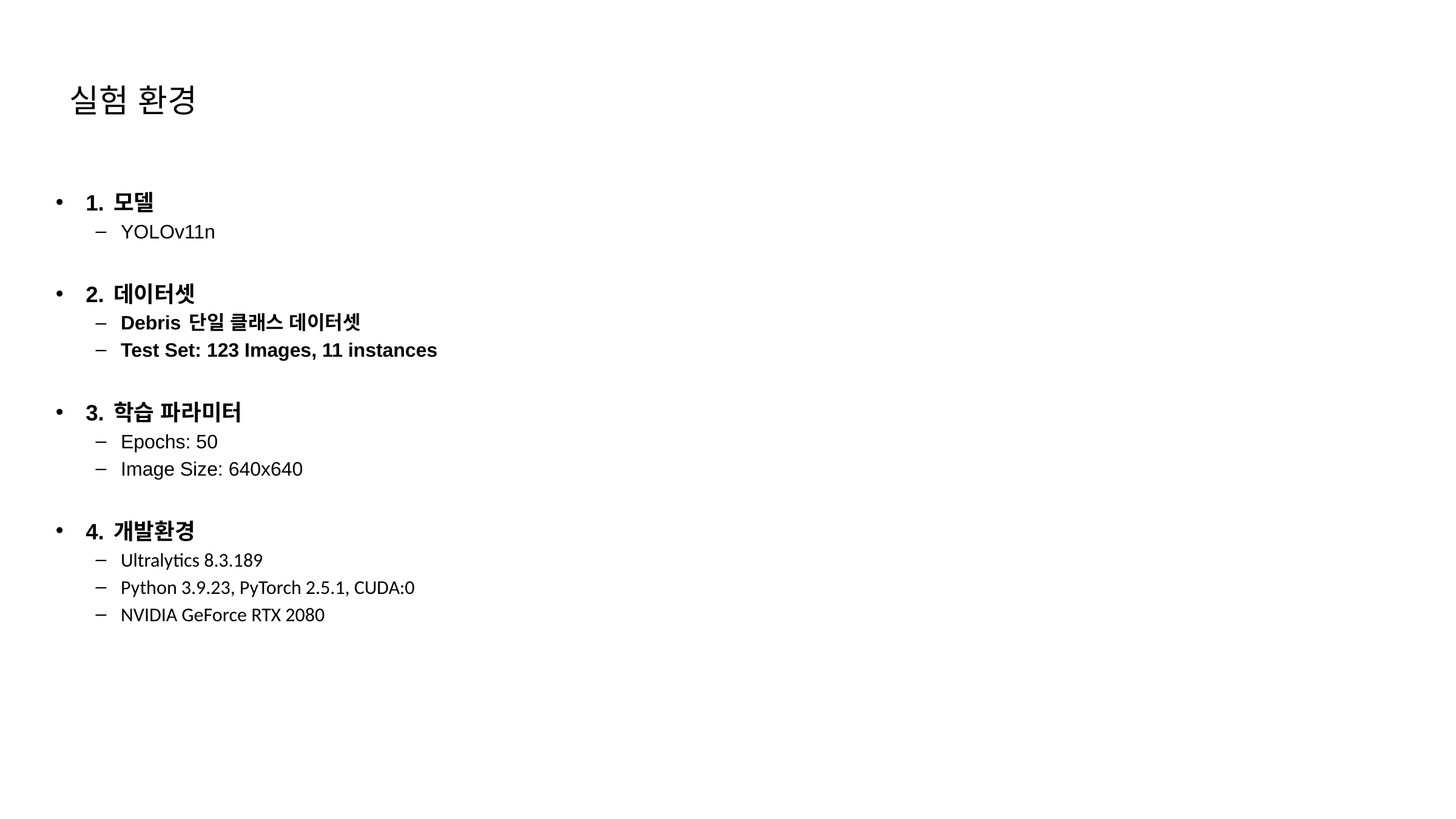

실험 환경
1. 모델
YOLOv11n

2. 데이터셋
Debris 단일 클래스 데이터셋
Test Set: 123 Images, 11 instances

3. 학습 파라미터
Epochs: 50​
Image Size: 640x640

4. 개발환경
Ultralytics 8.3.189
Python 3.9.23, PyTorch 2.5.1, CUDA:0
NVIDIA GeForce RTX 2080